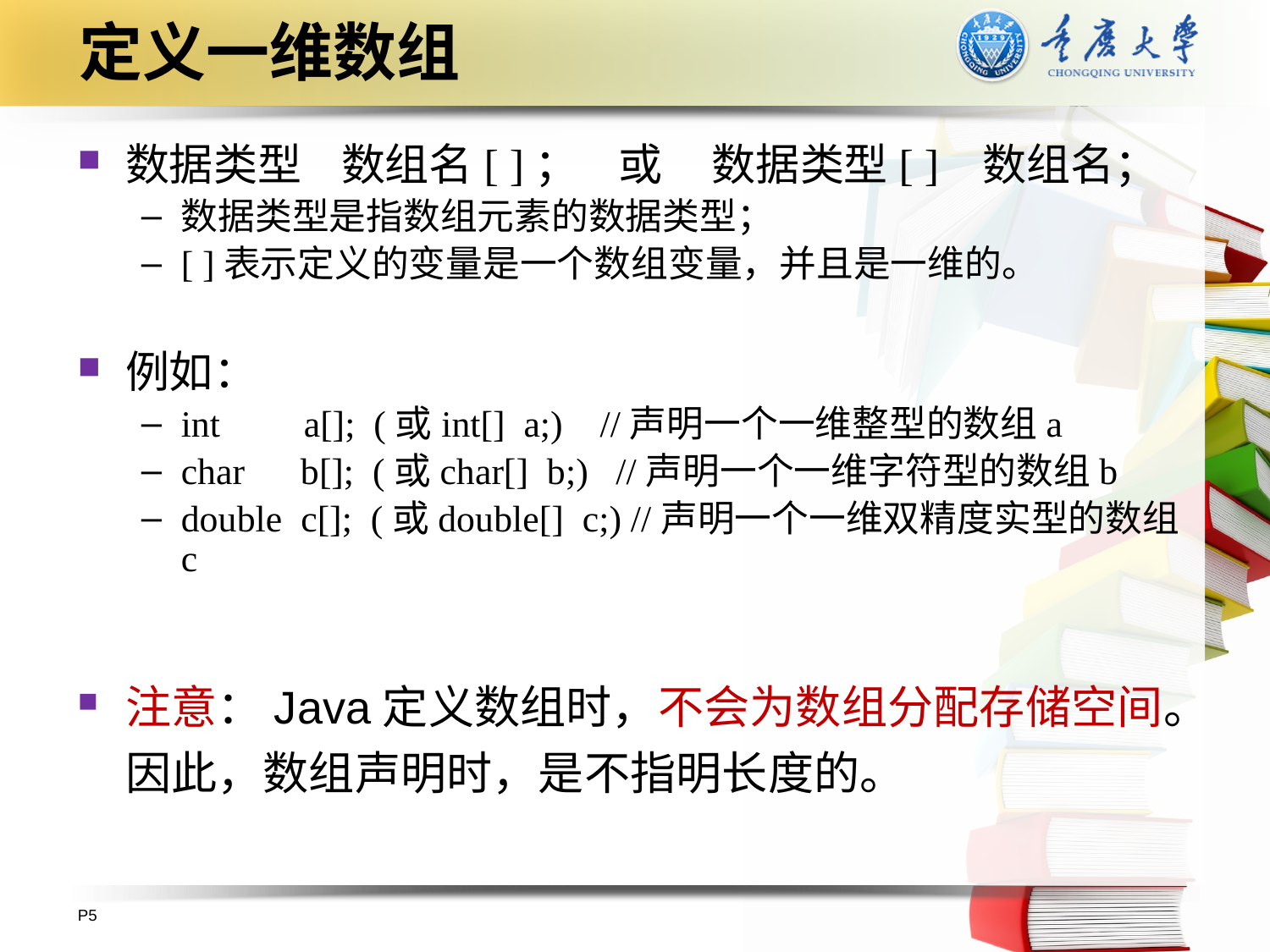

# 定义一维数组
数据类型    数组名[ ]；    或     数据类型[ ]   数组名；
数据类型是指数组元素的数据类型；
[ ]表示定义的变量是一个数组变量，并且是一维的。

例如：
int         a[];  (或int[]  a;)    //声明一个一维整型的数组a
char      b[];  (或char[]  b;)   //声明一个一维字符型的数组b
double  c[];  (或double[]  c;) //声明一个一维双精度实型的数组c

注意：Java定义数组时，不会为数组分配存储空间。因此，数组声明时，是不指明长度的。
P5